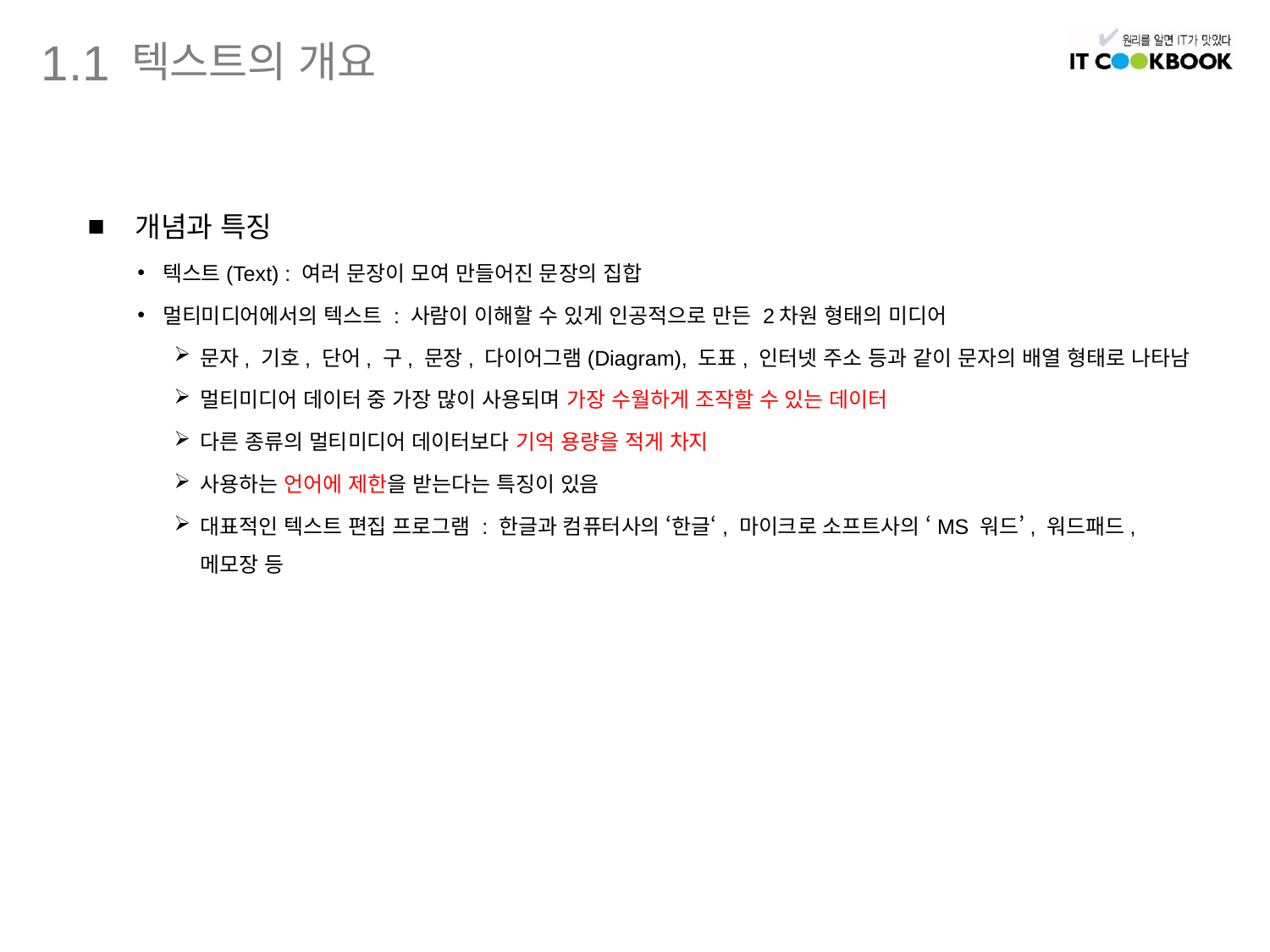

텍스트의 개요
1.1
개념과 특징
텍스트(Text) : 여러 문장이 모여 만들어진 문장의 집합
멀티미디어에서의 텍스트 : 사람이 이해할 수 있게 인공적으로 만든 2차원 형태의 미디어
문자, 기호, 단어, 구, 문장, 다이어그램(Diagram), 도표, 인터넷 주소 등과 같이 문자의 배열 형태로 나타남
멀티미디어 데이터 중 가장 많이 사용되며 가장 수월하게 조작할 수 있는 데이터
다른 종류의 멀티미디어 데이터보다 기억 용량을 적게 차지
사용하는 언어에 제한을 받는다는 특징이 있음
대표적인 텍스트 편집 프로그램 : 한글과 컴퓨터사의 ‘한글‘, 마이크로 소프트사의 ‘MS 워드’, 워드패드, 메모장 등